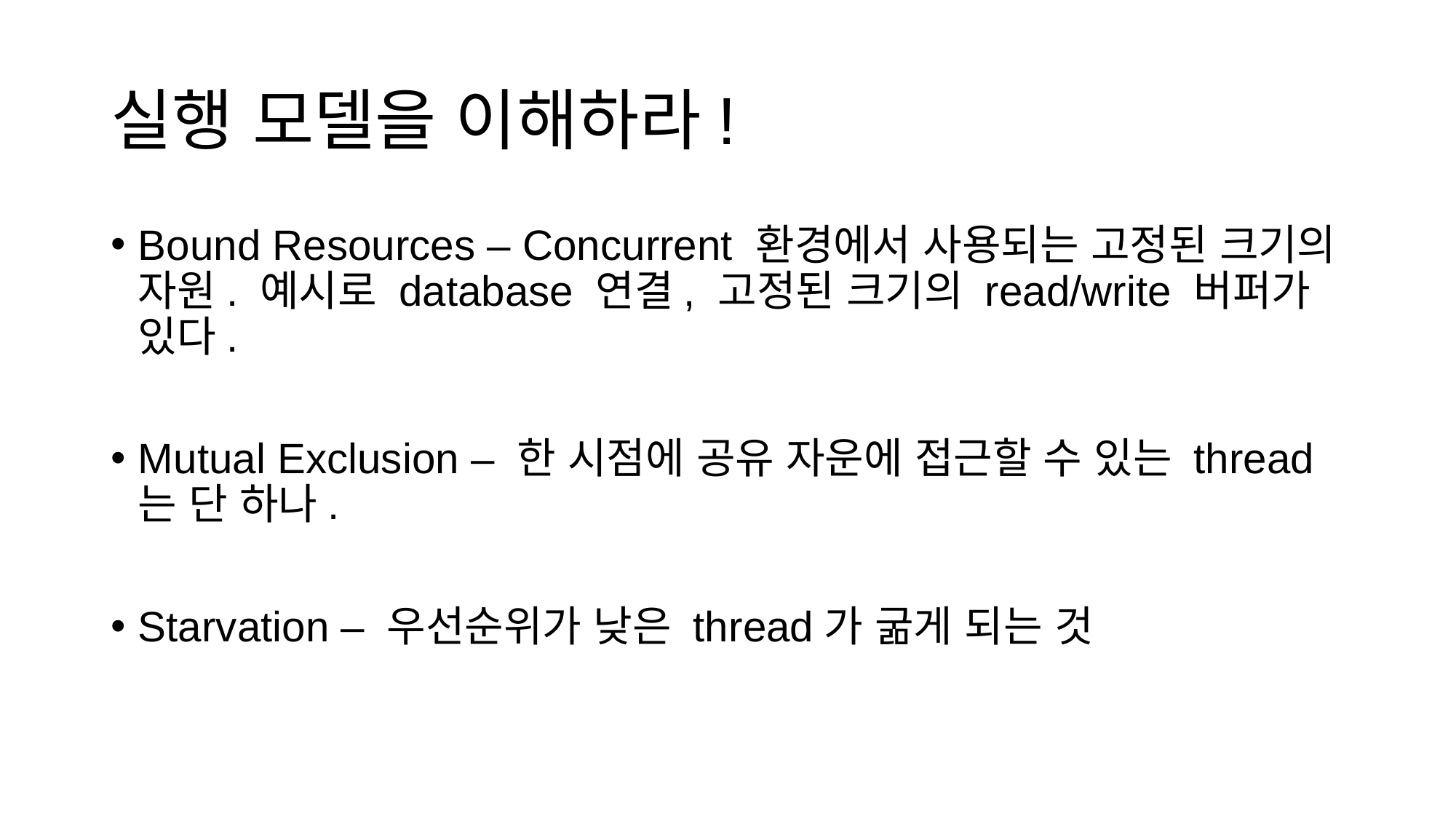

# 실행 모델을 이해하라!
Bound Resources – Concurrent 환경에서 사용되는 고정된 크기의 자원. 예시로 database 연결, 고정된 크기의 read/write 버퍼가 있다.

Mutual Exclusion – 한 시점에 공유 자운에 접근할 수 있는 thread는 단 하나.

Starvation – 우선순위가 낮은 thread가 굶게 되는 것